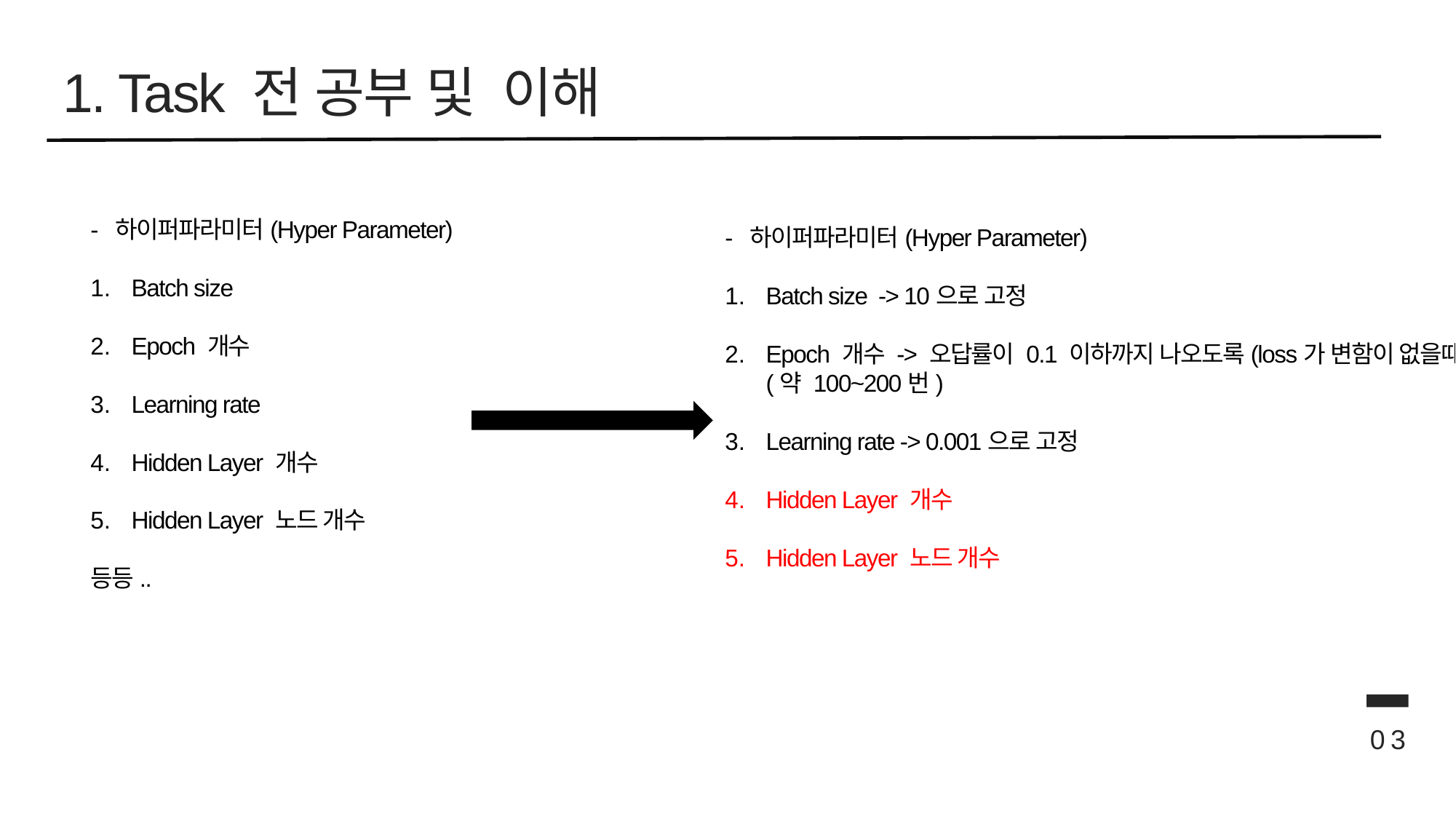

1. Task 전 공부 및  이해
-  하이퍼파라미터(Hyper Parameter)

Batch size

Epoch 개수

Learning rate

Hidden Layer 개수

Hidden Layer 노드 개수

등등..

-  하이퍼파라미터(Hyper Parameter)

Batch size  -> 10으로 고정

Epoch 개수 -> 오답률이 0.1 이하까지 나오도록(loss가 변함이 없을때)
(약 100~200번)

Learning rate -> 0.001으로 고정

Hidden Layer 개수

Hidden Layer 노드 개수

0 3